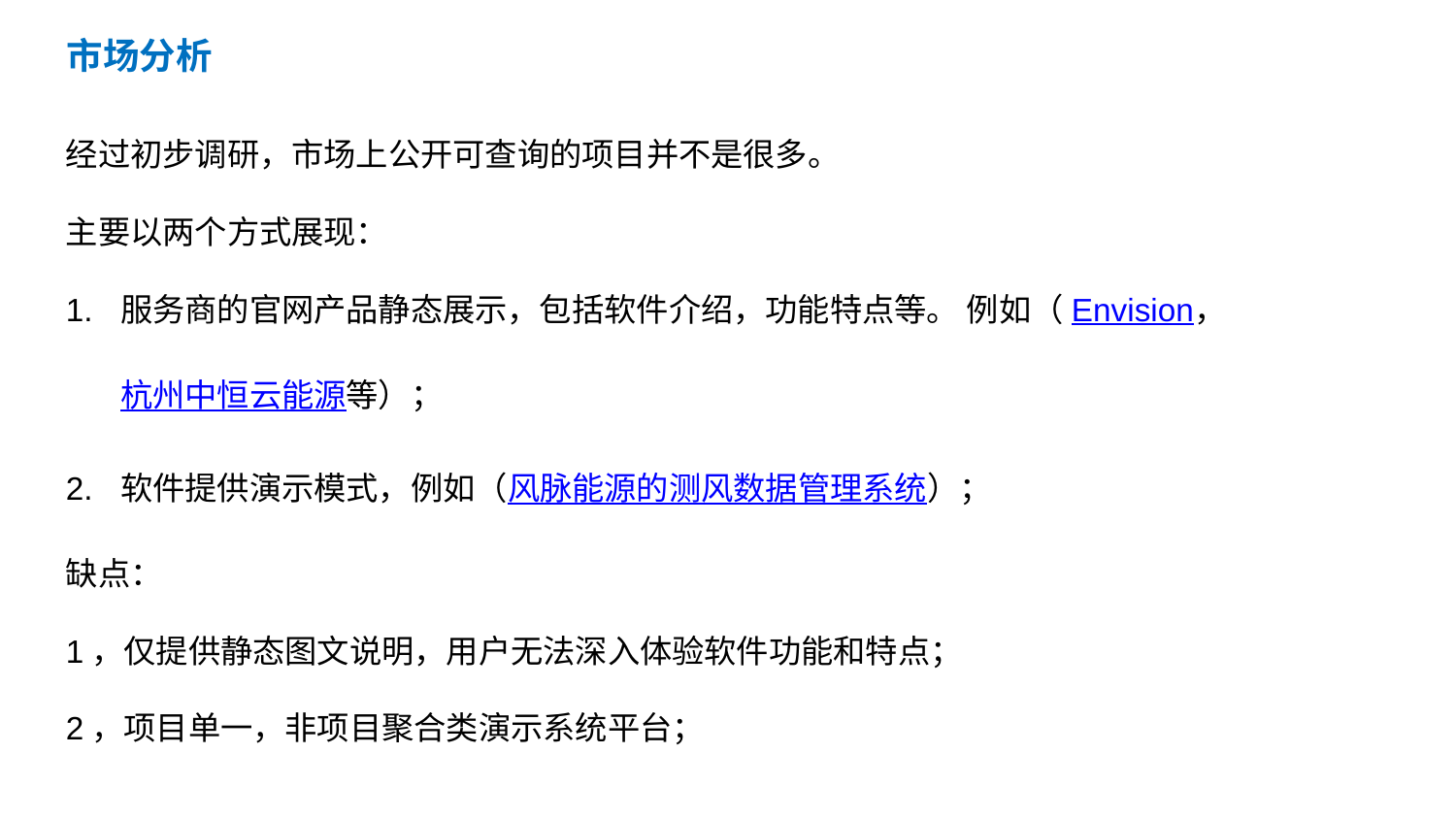

目 录
市场分析
经过初步调研，市场上公开可查询的项目并不是很多。
主要以两个方式展现：
服务商的官网产品静态展示，包括软件介绍，功能特点等。 例如（Envision，杭州中恒云能源等）；
软件提供演示模式，例如（风脉能源的测风数据管理系统）；

缺点：
1，仅提供静态图文说明，用户无法深入体验软件功能和特点；
2，项目单一，非项目聚合类演示系统平台；